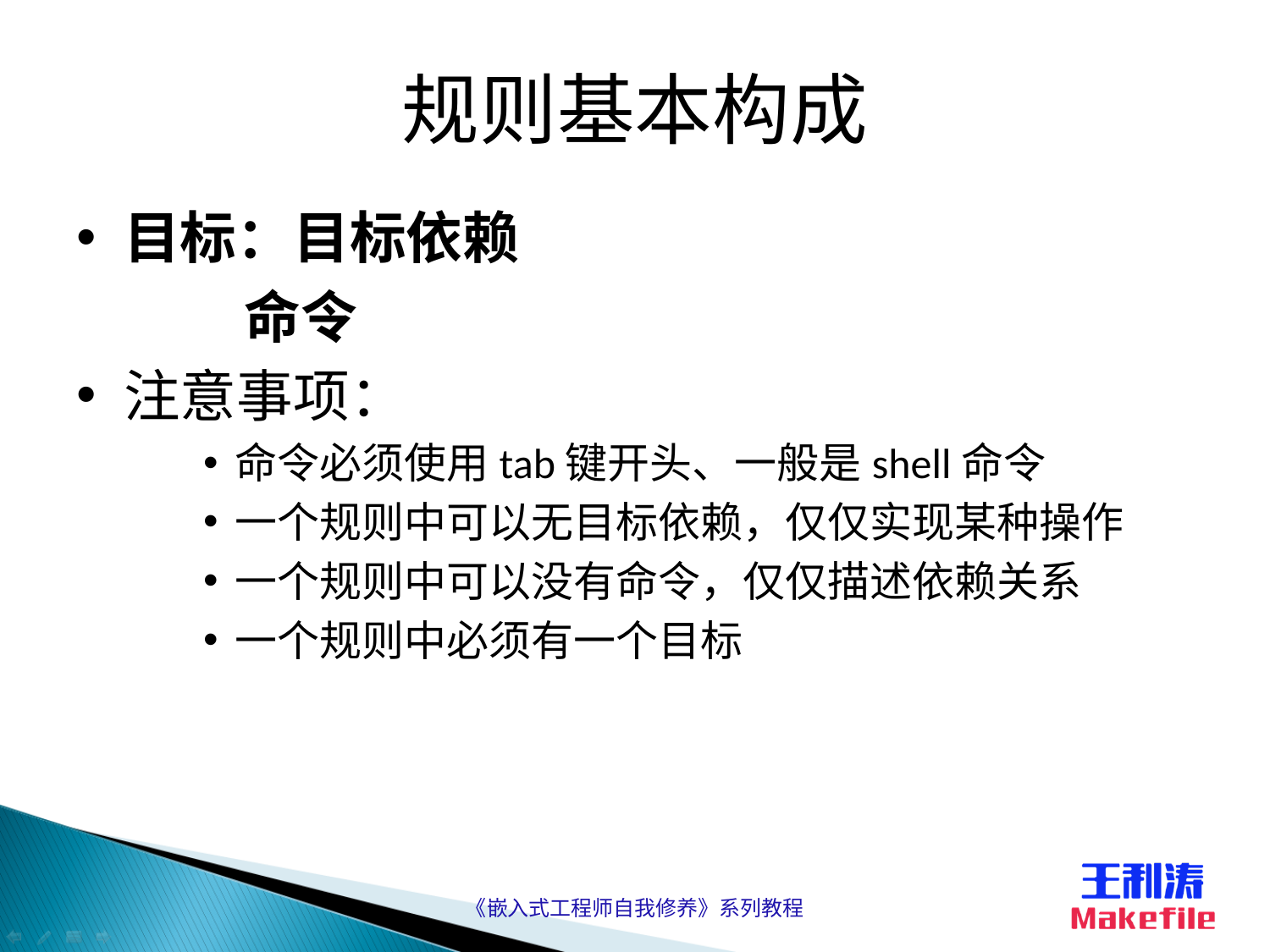

# 规则基本构成
目标：目标依赖
            命令
注意事项：
命令必须使用tab键开头、一般是shell命令
一个规则中可以无目标依赖，仅仅实现某种操作
一个规则中可以没有命令，仅仅描述依赖关系
一个规则中必须有一个目标
《嵌入式工程师自我修养》系列教程